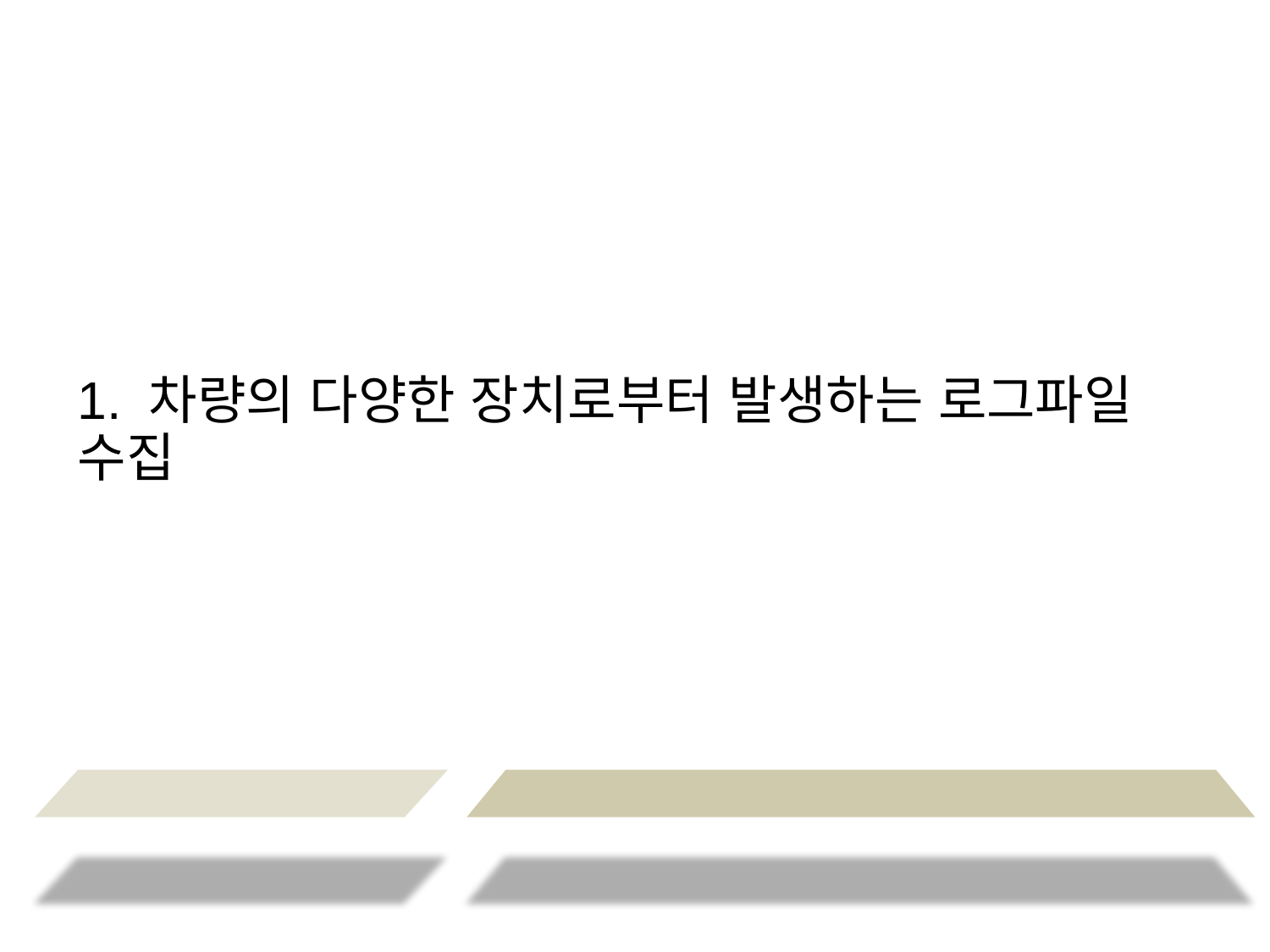

1. 차량의 다양한 장치로부터 발생하는 로그파일 수집